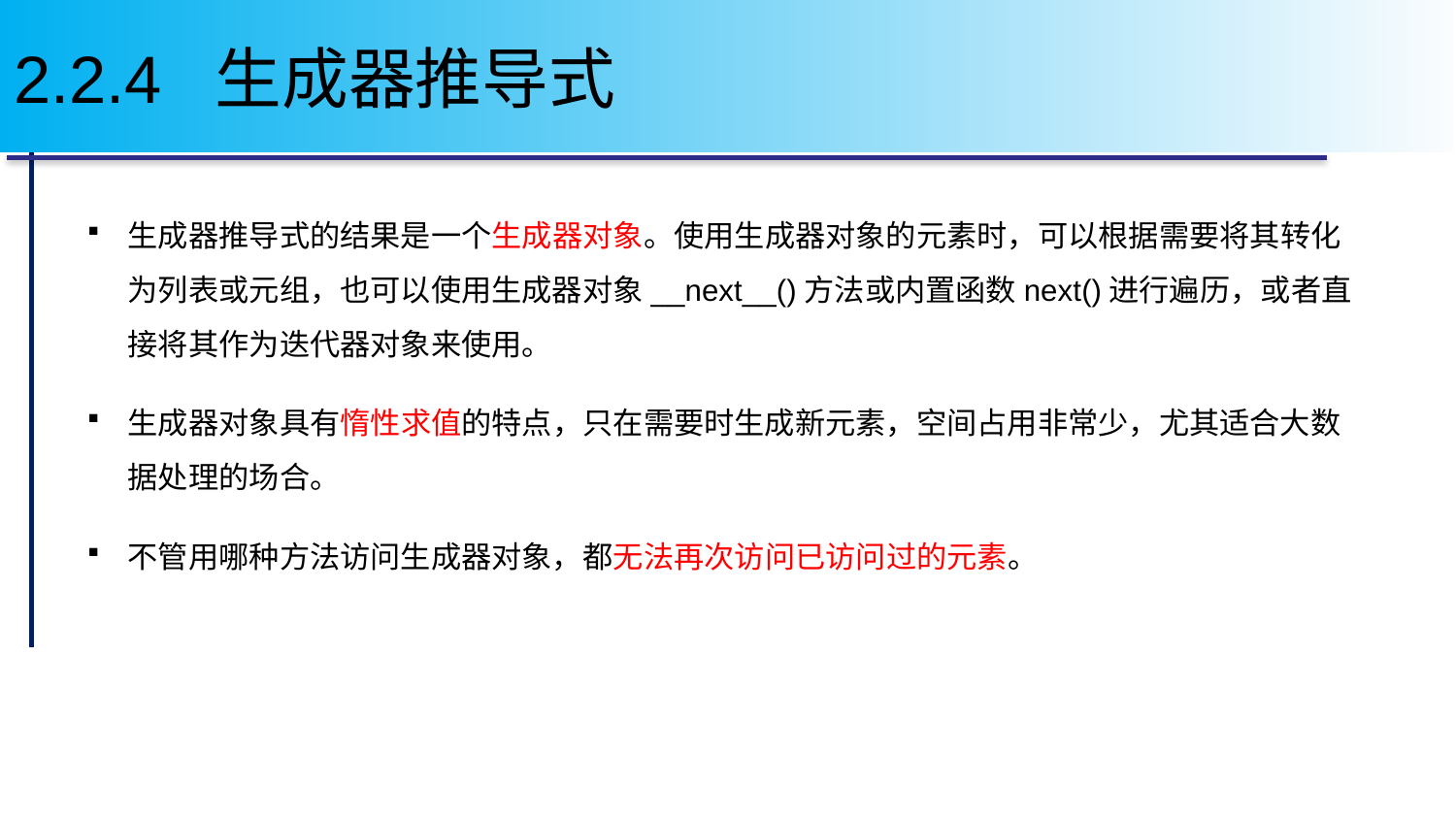

# 2.2.4  生成器推导式
生成器推导式的结果是一个生成器对象。使用生成器对象的元素时，可以根据需要将其转化为列表或元组，也可以使用生成器对象__next__()方法或内置函数next()进行遍历，或者直接将其作为迭代器对象来使用。
生成器对象具有惰性求值的特点，只在需要时生成新元素，空间占用非常少，尤其适合大数据处理的场合。
不管用哪种方法访问生成器对象，都无法再次访问已访问过的元素。